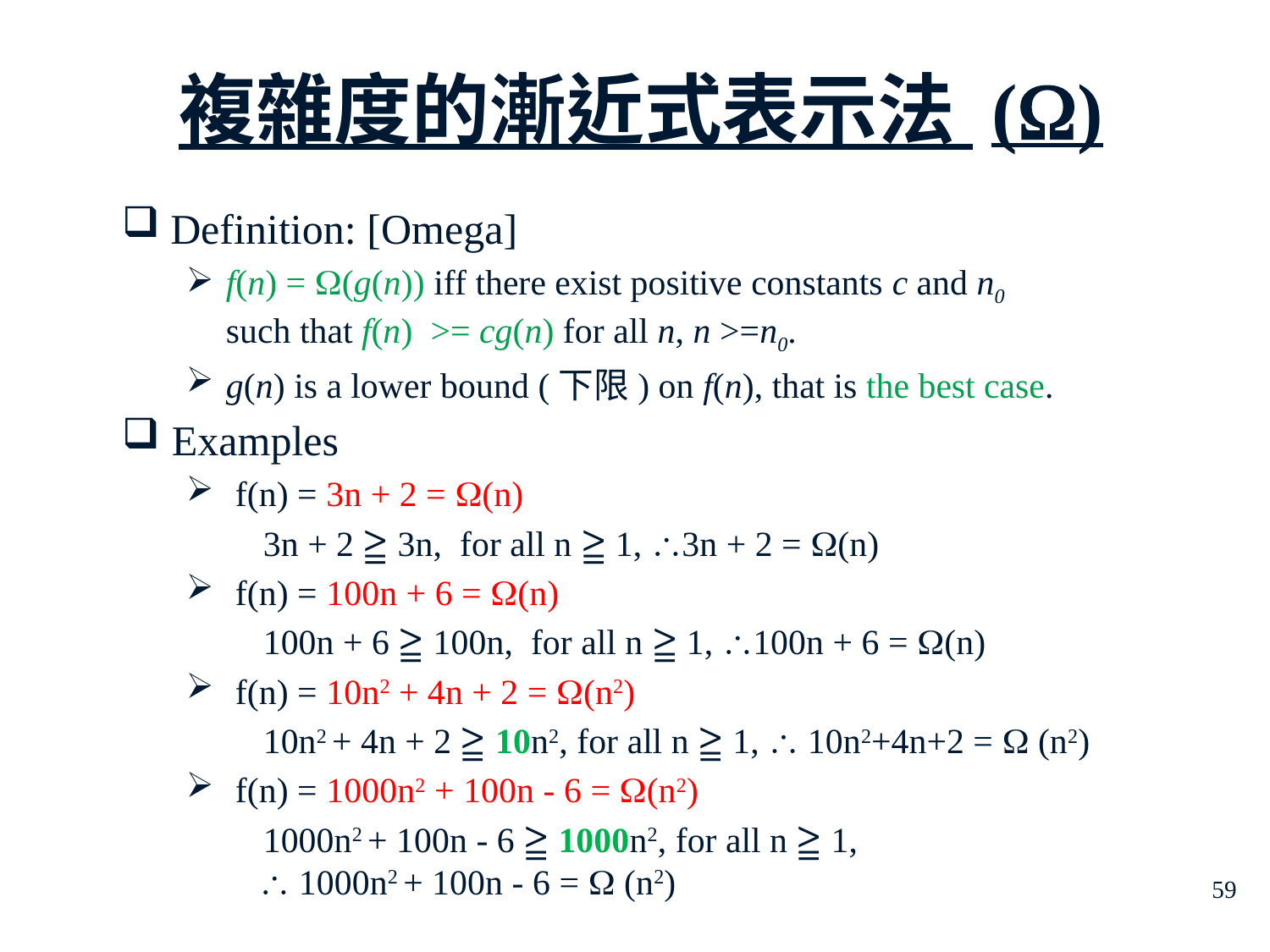

複雜度的漸近式表示法 (Ω)
Definition: [Omega]
f(n) = Ω(g(n)) iff there exist positive constants c and n0
such that f(n)  >= cg(n) for all n, n >=n0.
g(n) is a lower bound (下限) on f(n), that is the best case.
Examples
f(n) = 3n + 2 = Ω(n)
        3n + 2 ≧ 3n,  for all n ≧ 1, ∴3n + 2 = Ω(n)
f(n) = 100n + 6 = Ω(n)
        100n + 6 ≧ 100n,  for all n ≧ 1, ∴100n + 6 = Ω(n)
f(n) = 10n2 + 4n + 2 = Ω(n2)
        10n2 + 4n + 2 ≧ 10n2, for all n ≧ 1, ∴ 10n2+4n+2 = Ω (n2)
f(n) = 1000n2 + 100n - 6 = Ω(n2)
        1000n2 + 100n - 6 ≧ 1000n2, for all n ≧ 1,
    ∴ 1000n2 + 100n - 6 = Ω (n2)
59